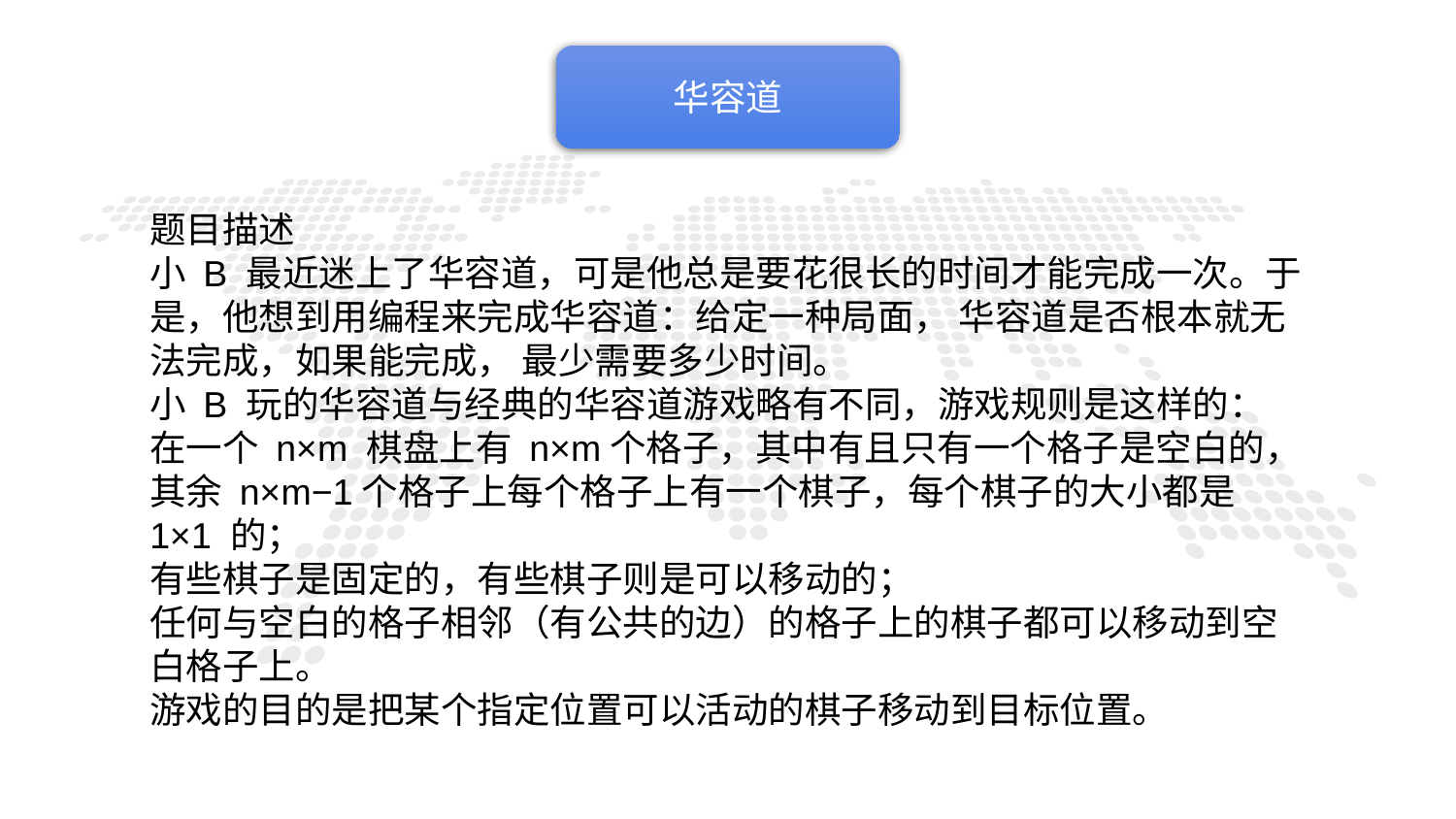

华容道
题目描述
小 B 最近迷上了华容道，可是他总是要花很长的时间才能完成一次。于是，他想到用编程来完成华容道：给定一种局面， 华容道是否根本就无法完成，如果能完成， 最少需要多少时间。
小 B 玩的华容道与经典的华容道游戏略有不同，游戏规则是这样的：
在一个 n×m 棋盘上有 n×m个格子，其中有且只有一个格子是空白的，其余 n×m−1个格子上每个格子上有一个棋子，每个棋子的大小都是 1×1 的；
有些棋子是固定的，有些棋子则是可以移动的；
任何与空白的格子相邻（有公共的边）的格子上的棋子都可以移动到空白格子上。
游戏的目的是把某个指定位置可以活动的棋子移动到目标位置。